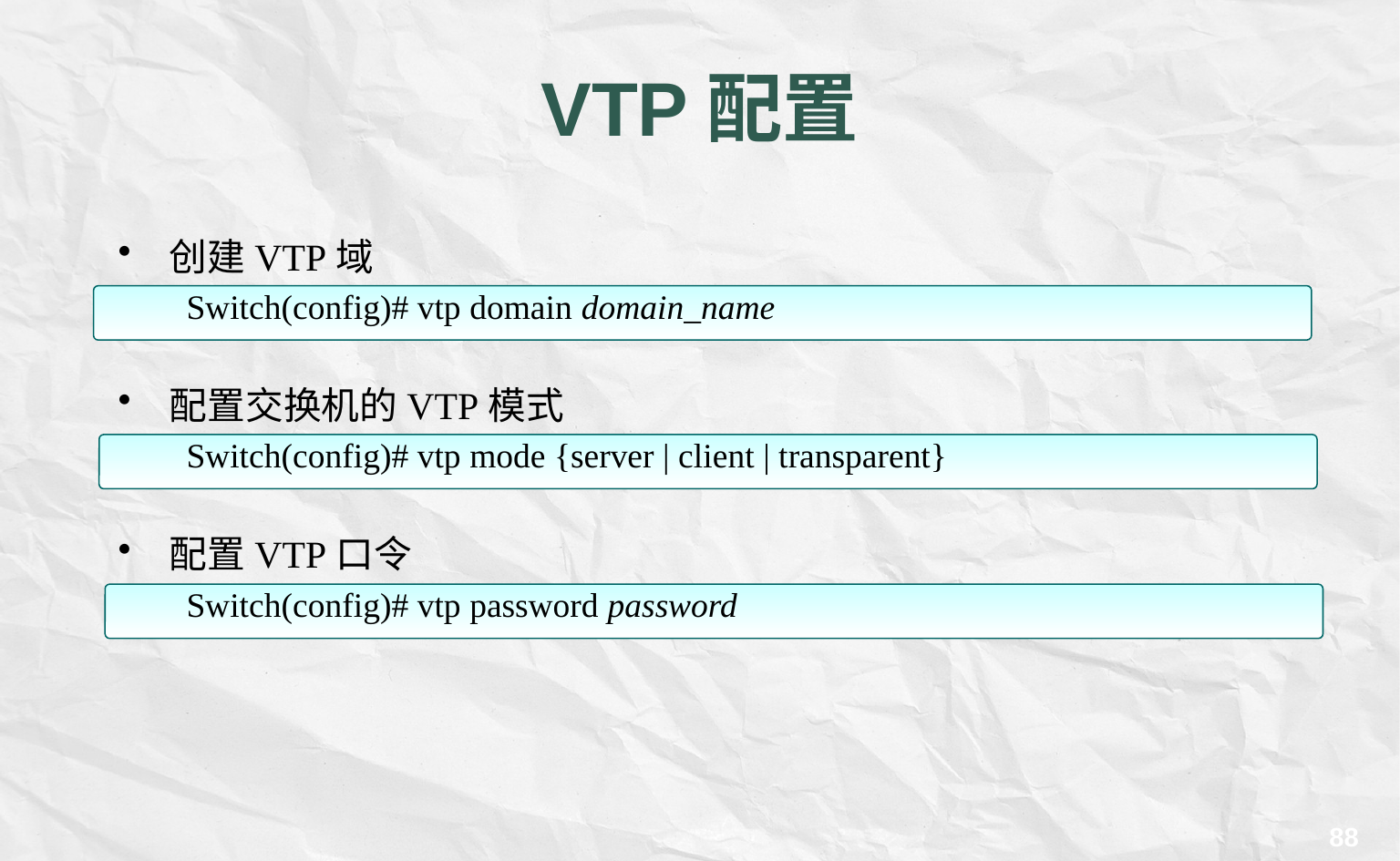

VTP配置
创建VTP域
Switch(config)# vtp domain domain_name

配置交换机的VTP模式
Switch(config)# vtp mode {server | client | transparent}

配置VTP口令
Switch(config)# vtp password password

88
88